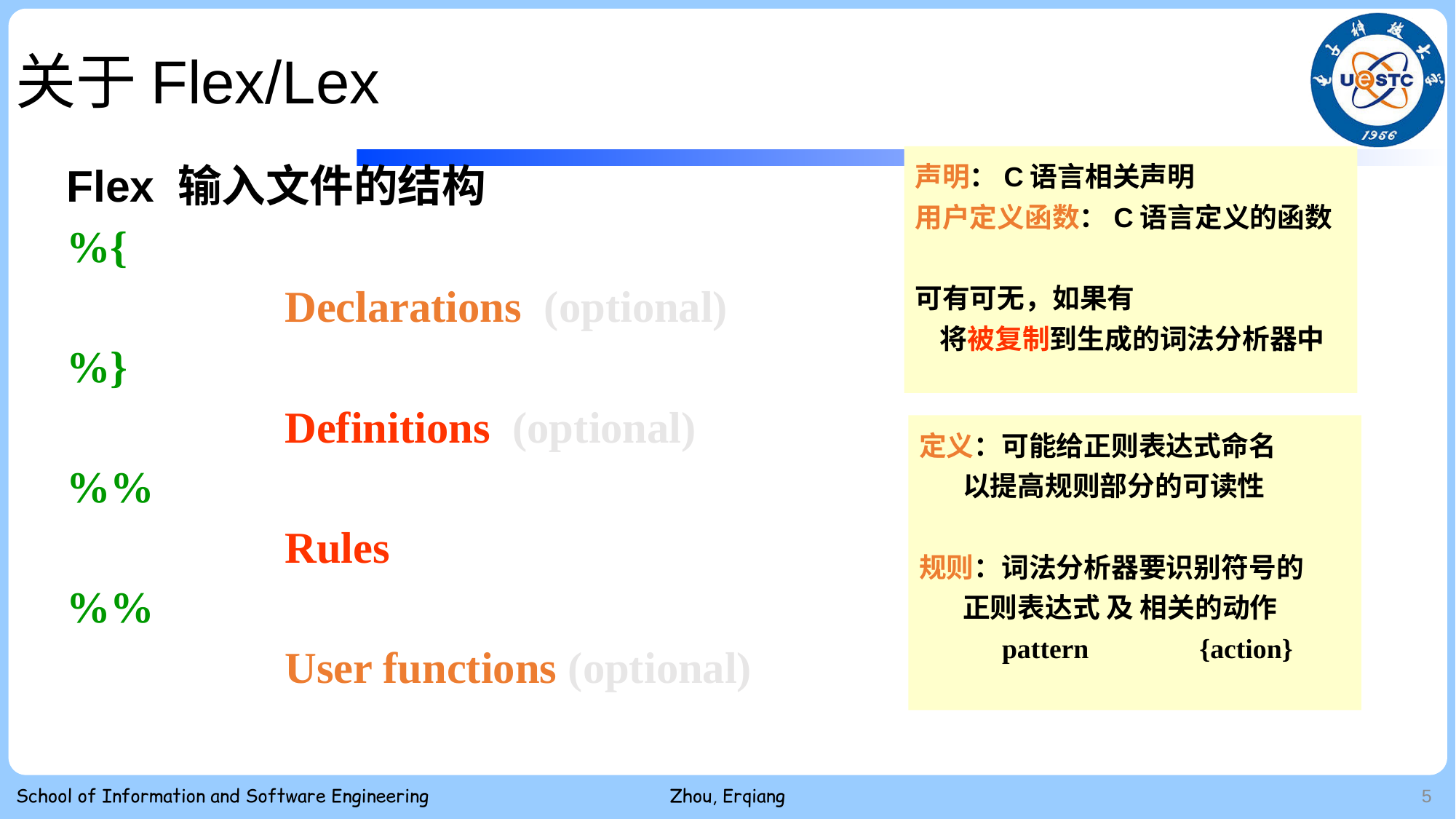

关于Flex/Lex
声明：C语言相关声明
用户定义函数：C语言定义的函数

可有可无，如果有
   将被复制到生成的词法分析器中

Flex 输入文件的结构
%{
		Declarations  (optional)
%}
		Definitions  (optional)
%%
		Rules
%%
		User functions (optional)
定义：可能给正则表达式命名
      以提高规则部分的可读性

规则：词法分析器要识别符号的
      正则表达式 及 相关的动作
            pattern                {action}

School of Information and Software Engineering
Zhou, Erqiang
5